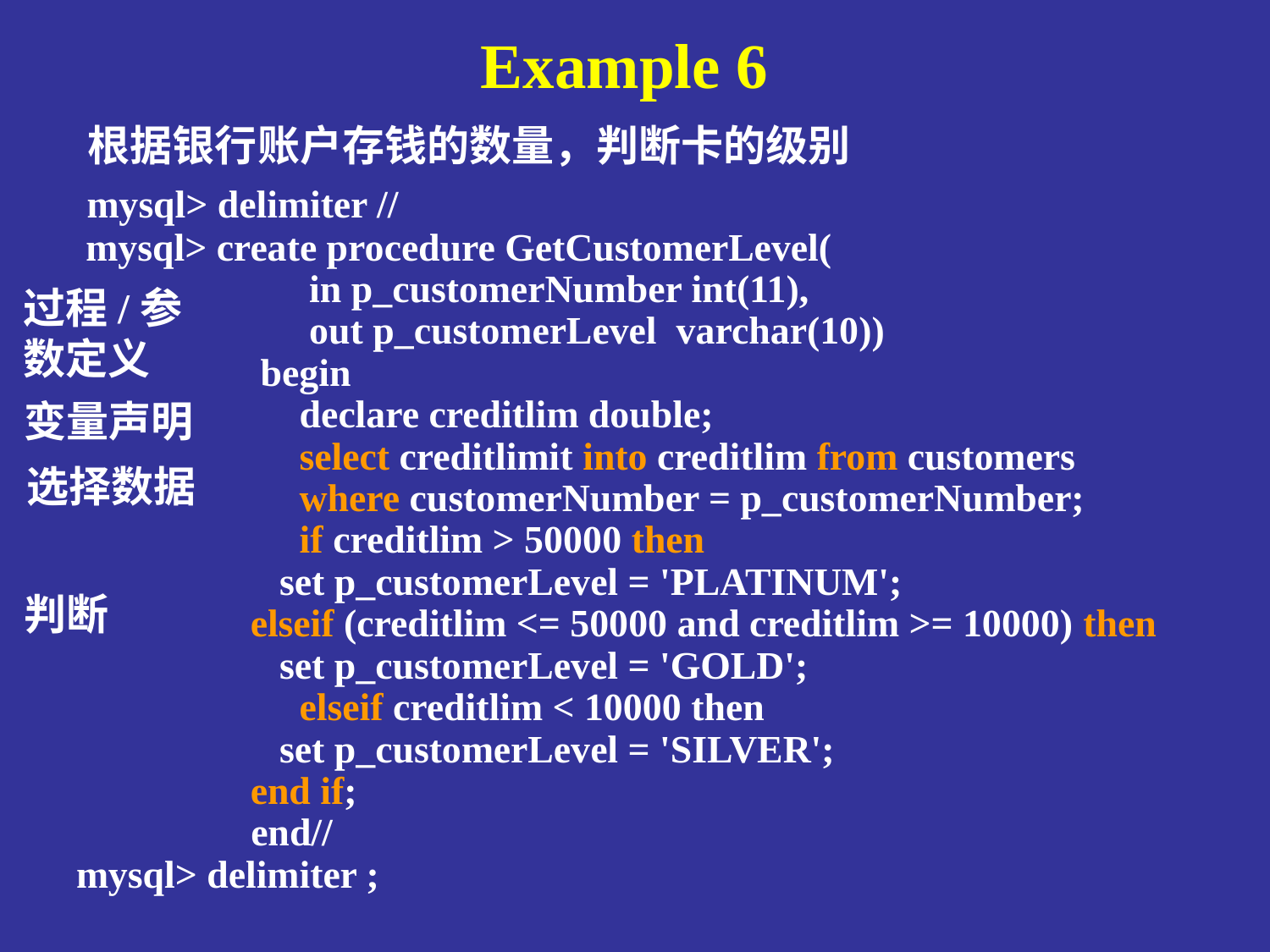

# Example 6
根据银行账户存钱的数量，判断卡的级别
 mysql> delimiter //
 mysql> create procedure GetCustomerLevel(
		      in p_customerNumber int(11),
		      out p_customerLevel  varchar(10))
		 begin
	    	     declare creditlim double;
	    	     select creditlimit into creditlim from customers
         	     where customerNumber = p_customerNumber;
	     	     if creditlim > 50000 then
	                set p_customerLevel = 'PLATINUM';
	             elseif (creditlim <= 50000 and creditlim >= 10000) then
	                set p_customerLevel = 'GOLD';
	    	     elseif creditlim < 10000 then
	                set p_customerLevel = 'SILVER';
	             end if;
	 	end//
mysql> delimiter ;

过程/参数定义
变量声明
选择数据
判断